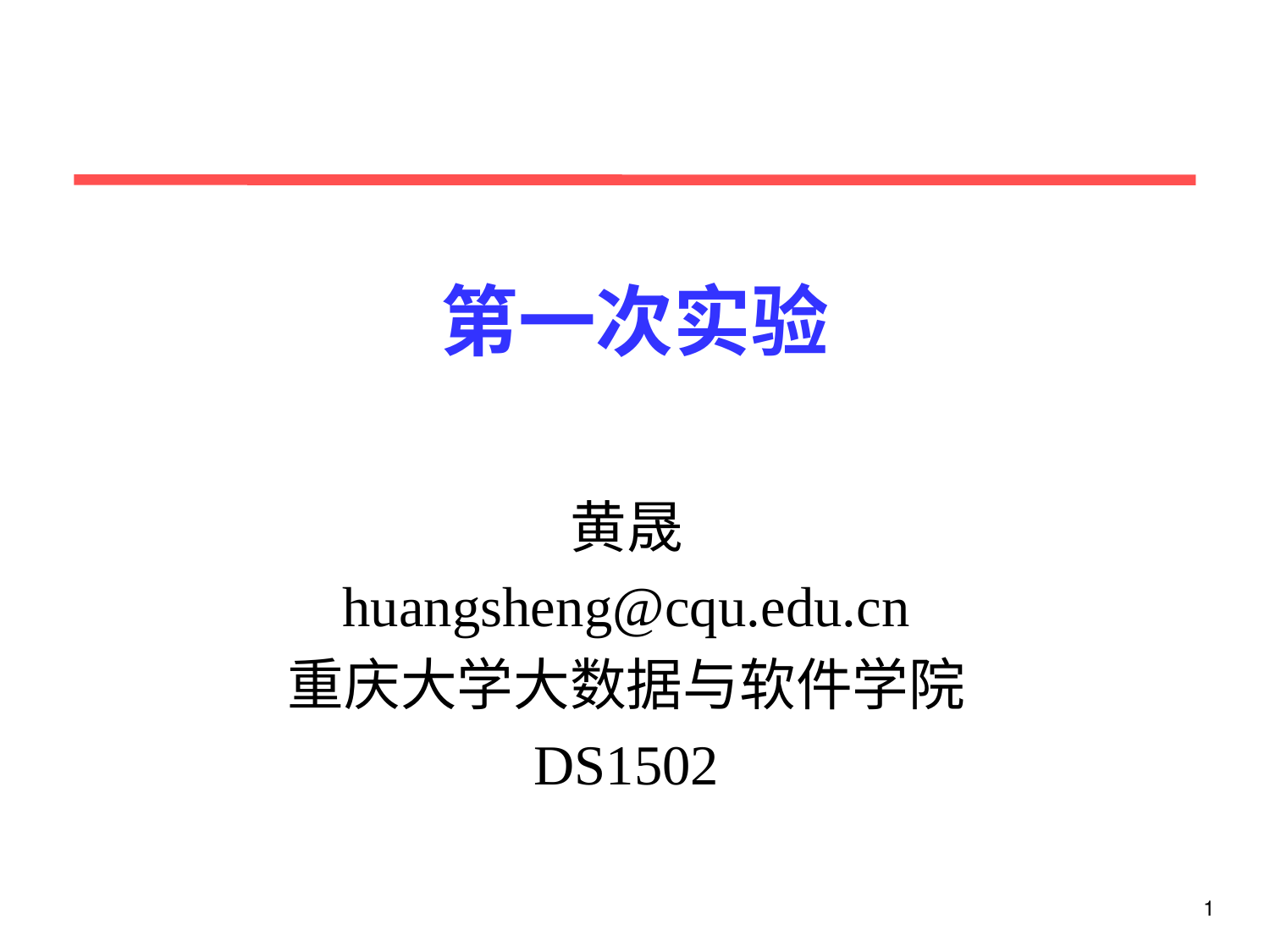

# 第一次实验
黄晟
huangsheng@cqu.edu.cn
重庆大学大数据与软件学院
DS1502
1